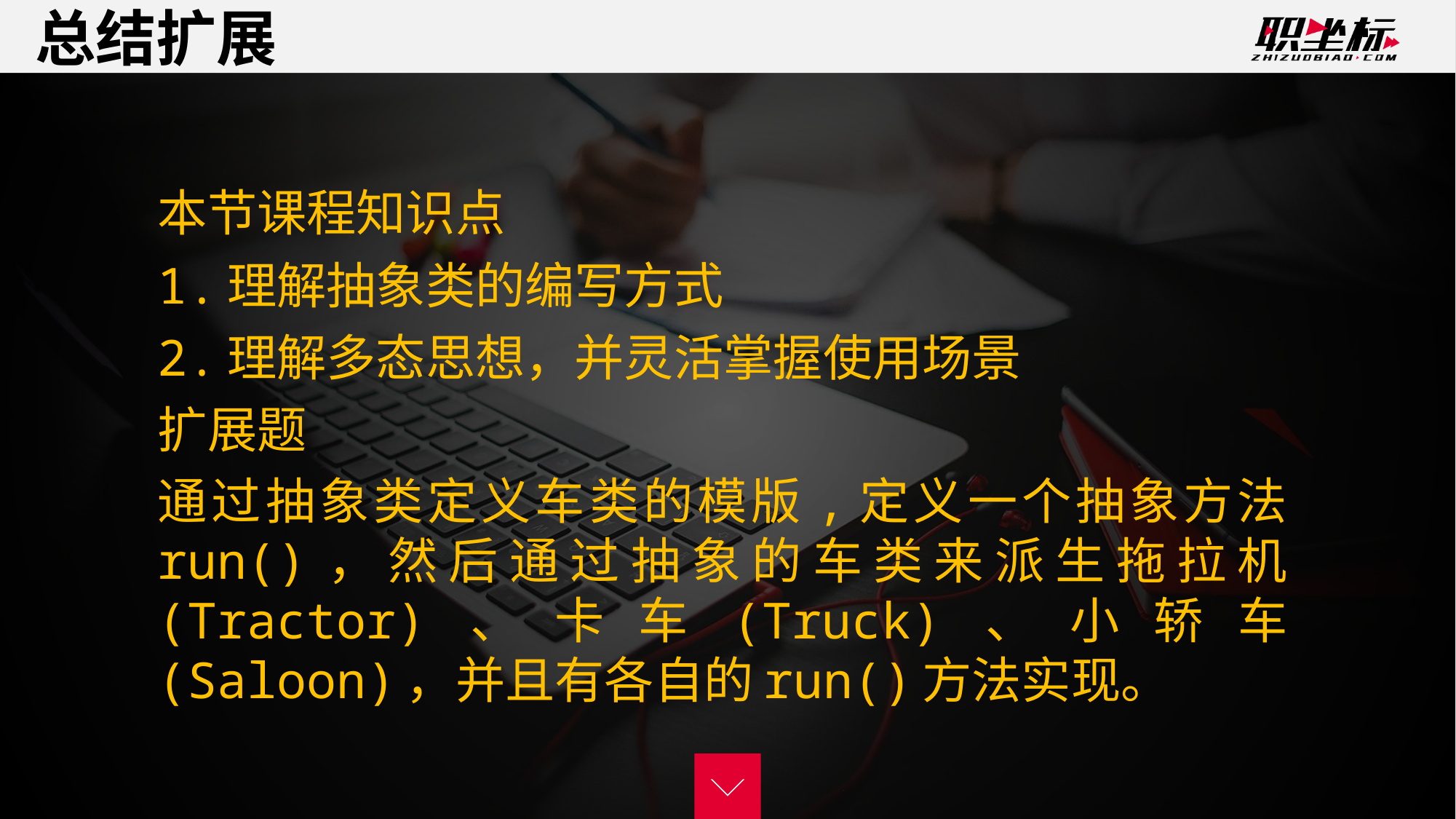

总结扩展

本节课程知识点
1.理解抽象类的编写方式
2.理解多态思想，并灵活掌握使用场景
扩展题
通过抽象类定义车类的模版,定义一个抽象方法run()，然后通过抽象的车类来派生拖拉机(Tractor)、卡车(Truck)、小轿车(Saloon)，并且有各自的run()方法实现。